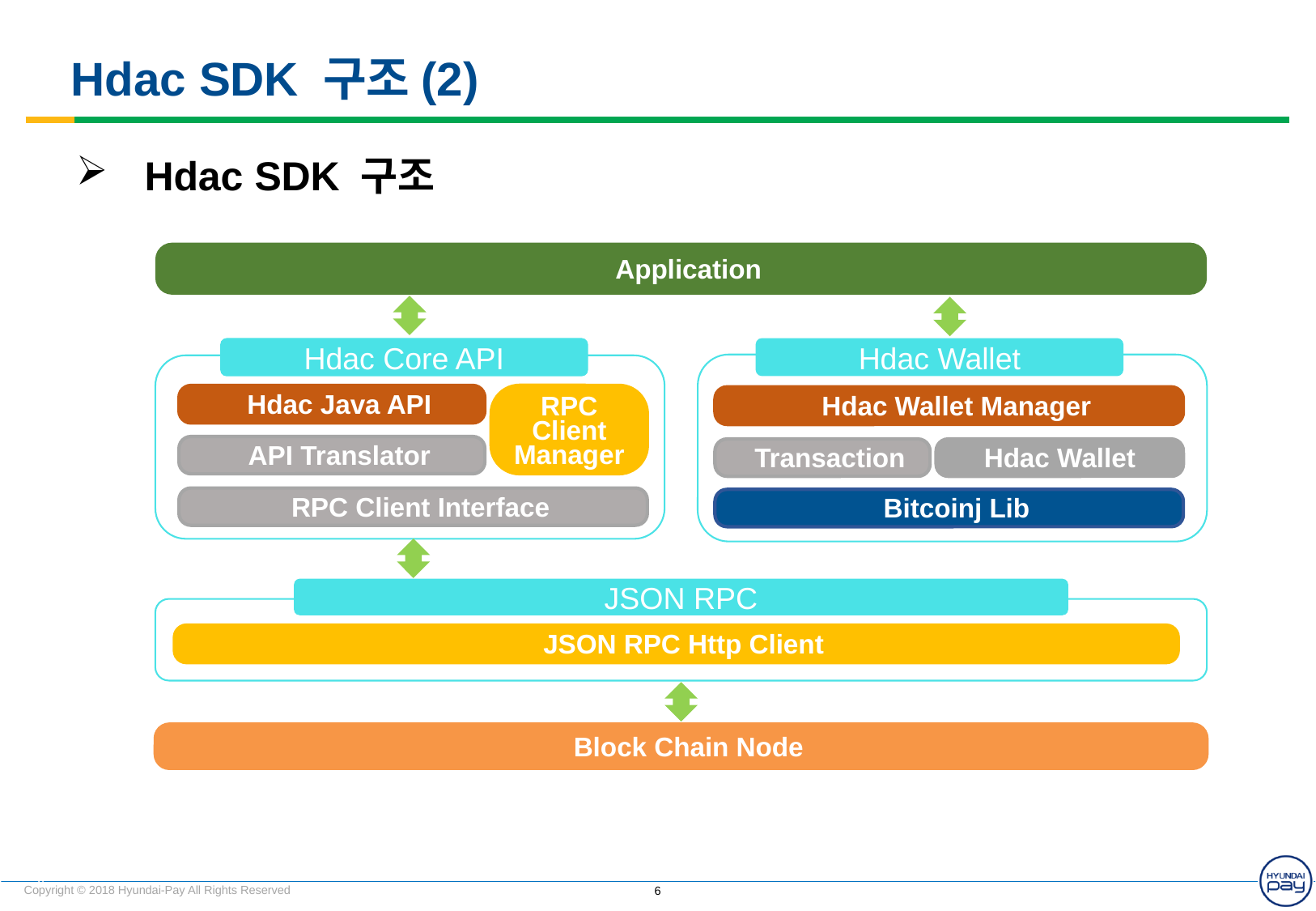

# Hdac SDK 구조(2)
Hdac SDK 구조

  Application

Hdac Core API
Hdac Wallet

  Hdac Java API
RPC Client Manager
  Hdac Wallet Manager
  API Translator
  Transaction
Hdac Wallet
  RPC Client Interface
  Bitcoinj Lib

JSON RPC

  JSON RPC Http Client

  Block Chain Node